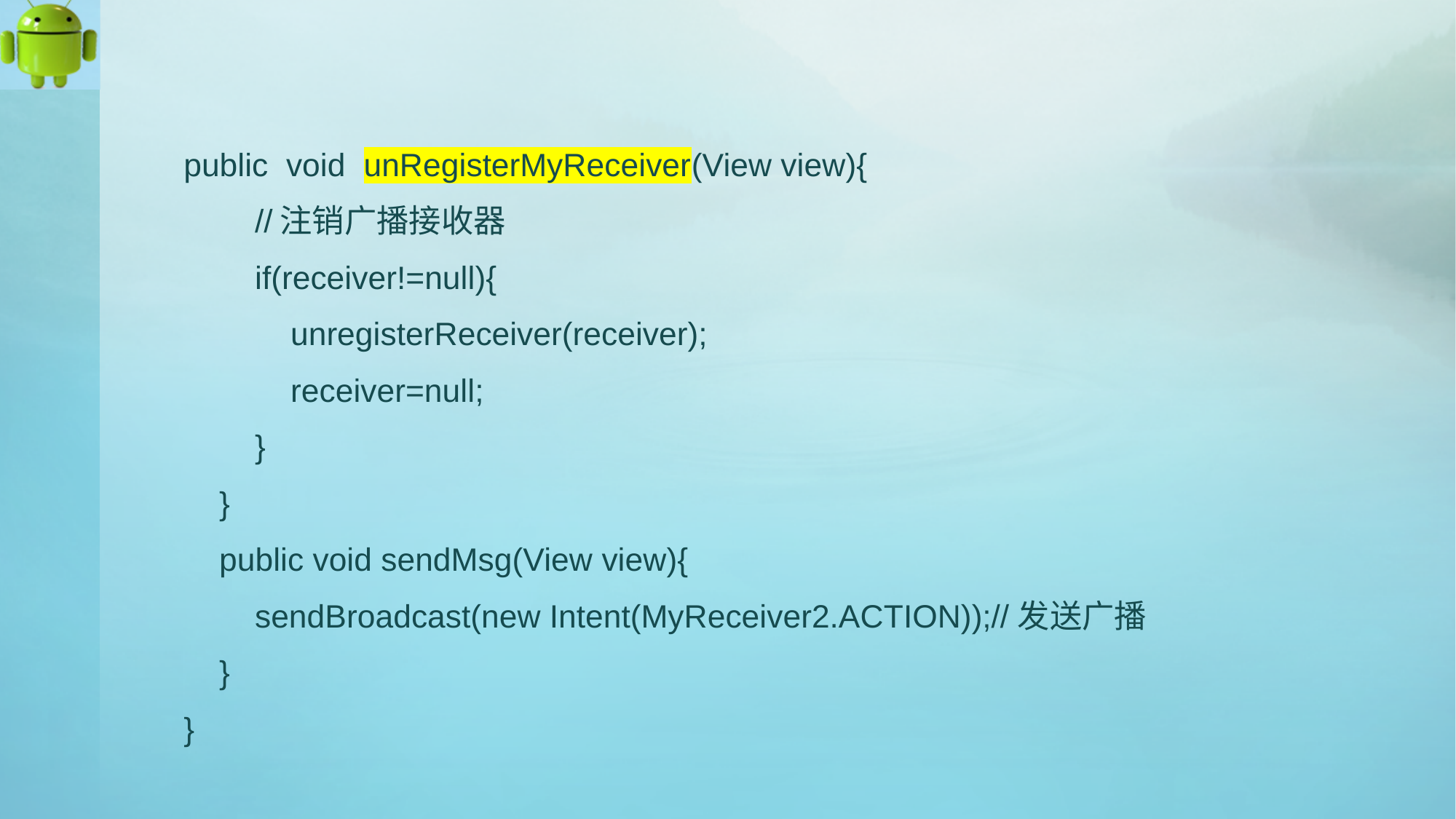

public  void  unRegisterMyReceiver(View view){
        //注销广播接收器
        if(receiver!=null){
            unregisterReceiver(receiver);
            receiver=null;
        }
    }
    public void sendMsg(View view){
        sendBroadcast(new Intent(MyReceiver2.ACTION));//发送广播
    }
}